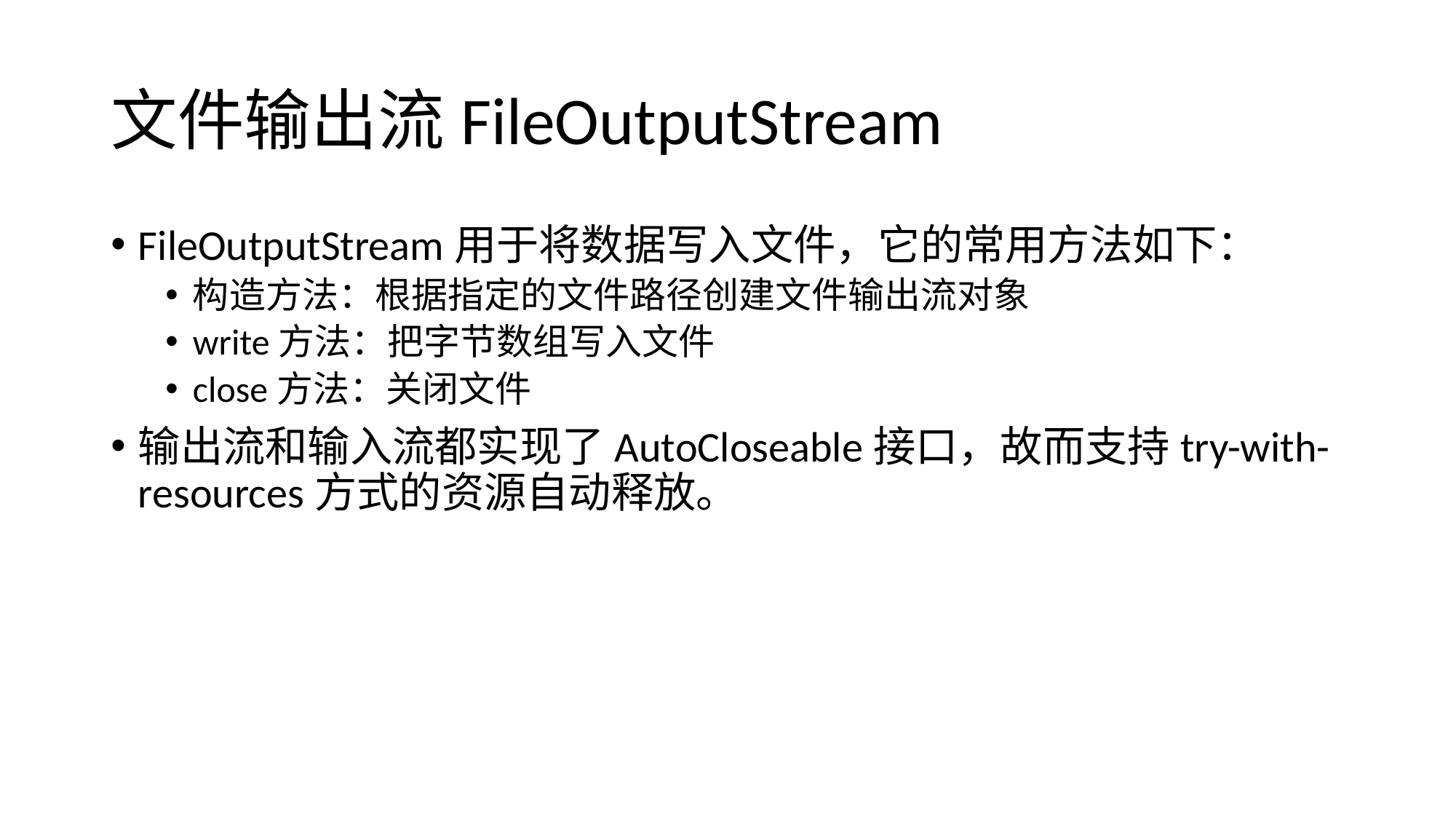

# 文件输出流FileOutputStream
FileOutputStream用于将数据写入文件，它的常用方法如下：
构造方法：根据指定的文件路径创建文件输出流对象
write方法：把字节数组写入文件
close方法：关闭文件
输出流和输入流都实现了AutoCloseable接口，故而支持try-with-resources方式的资源自动释放。